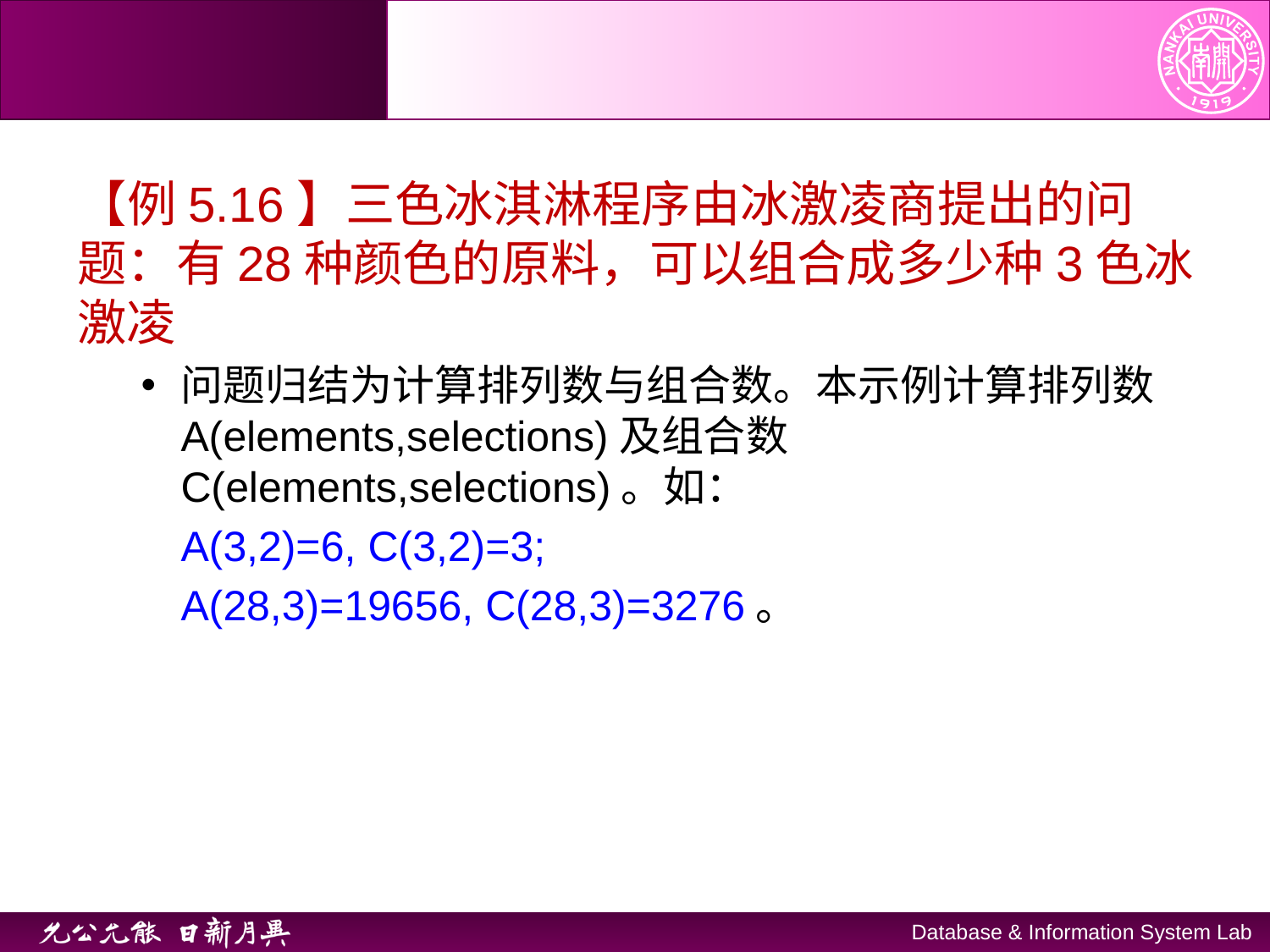

【例5.16】三色冰淇淋程序由冰激凌商提出的问题：有28种颜色的原料，可以组合成多少种3色冰激凌
问题归结为计算排列数与组合数。本示例计算排列数A(elements,selections)及组合数C(elements,selections)。如：
	A(3,2)=6, C(3,2)=3;
	A(28,3)=19656, C(28,3)=3276。